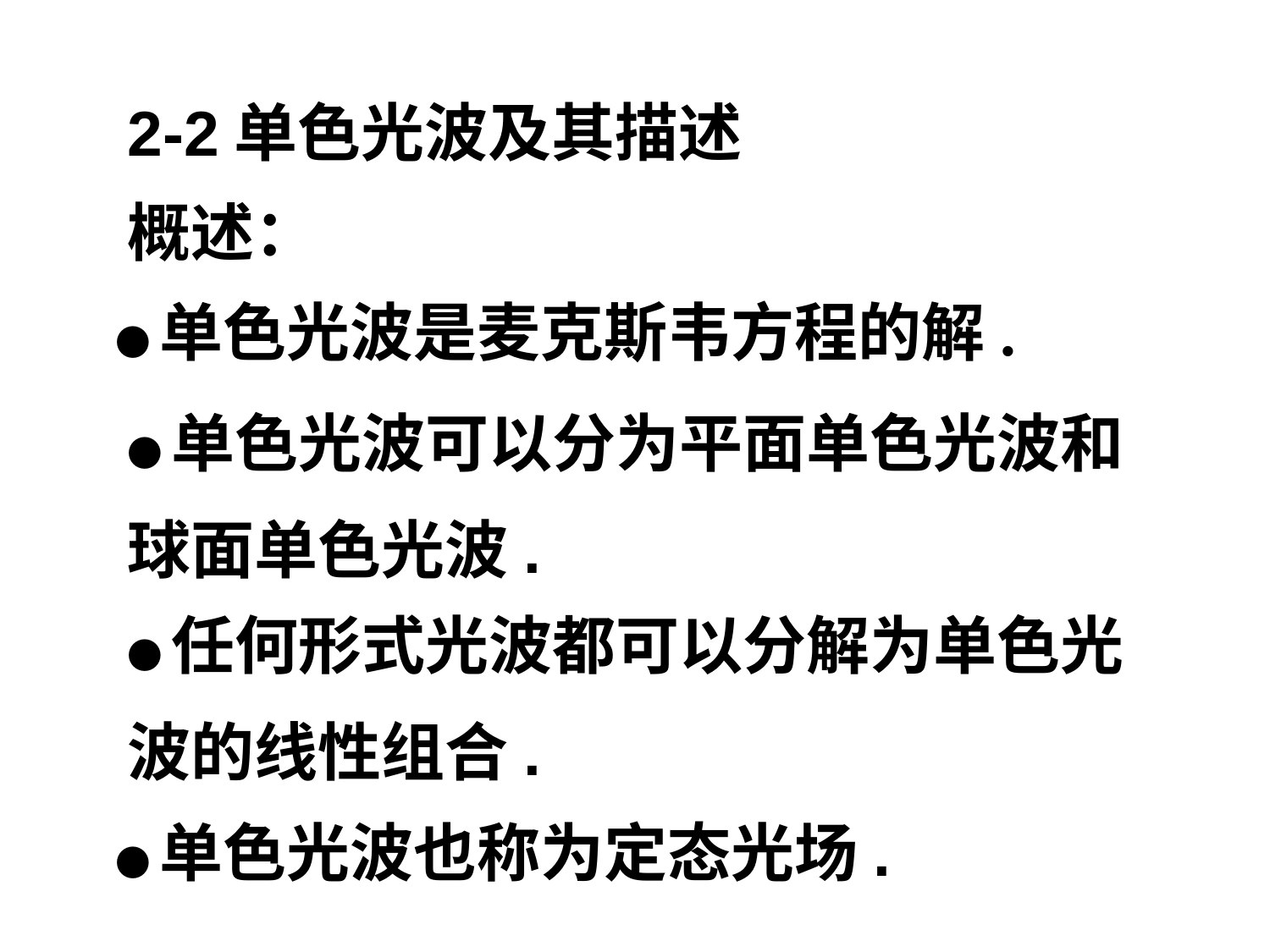

2-2单色光波及其描述
概述：
●单色光波是麦克斯韦方程的解.
●单色光波可以分为平面单色光波和球面单色光波.

●任何形式光波都可以分解为单色光波的线性组合.
●单色光波也称为定态光场.